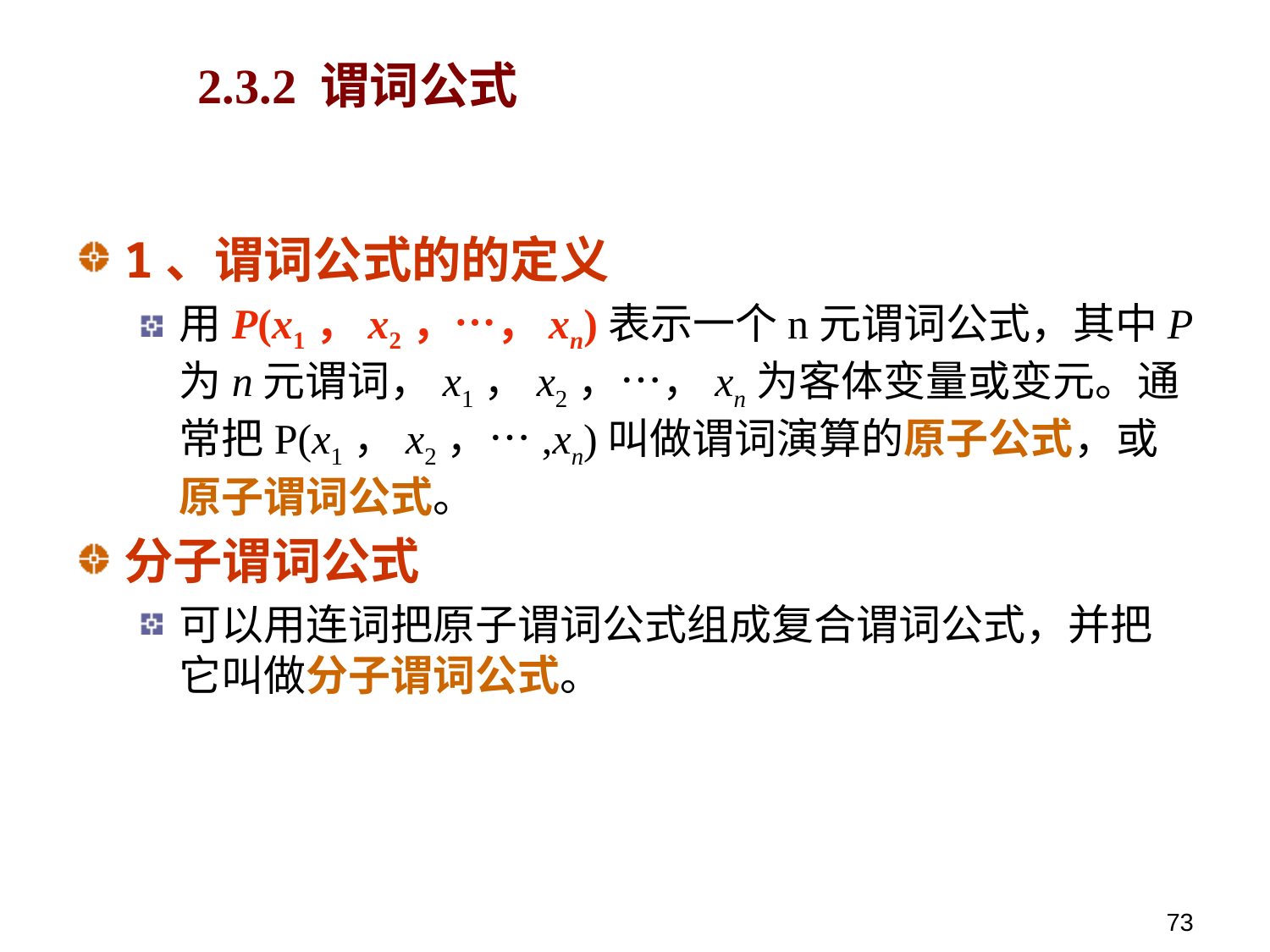

# 2.3.2 谓词公式
1、谓词公式的的定义
用P(x1，x2，…，xn)表示一个n元谓词公式，其中P为n元谓词，x1，x2，…，xn为客体变量或变元。通常把P(x1，x2，…,xn)叫做谓词演算的原子公式，或原子谓词公式。
分子谓词公式
可以用连词把原子谓词公式组成复合谓词公式，并把它叫做分子谓词公式。
73